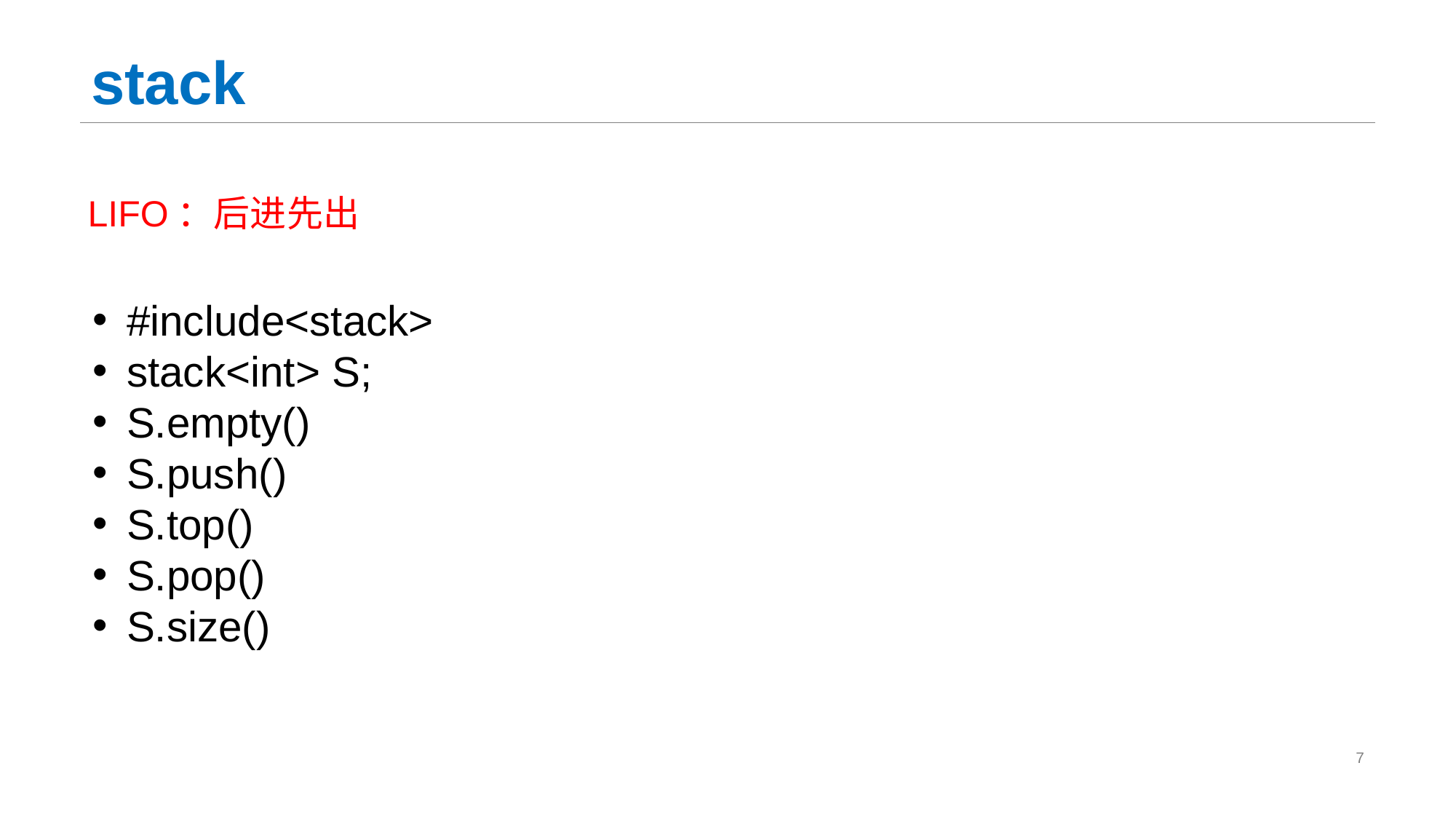

# stack
LIFO：后进先出
#include<stack>
stack<int> S;
S.empty()
S.push()
S.top()
S.pop()
S.size()
7